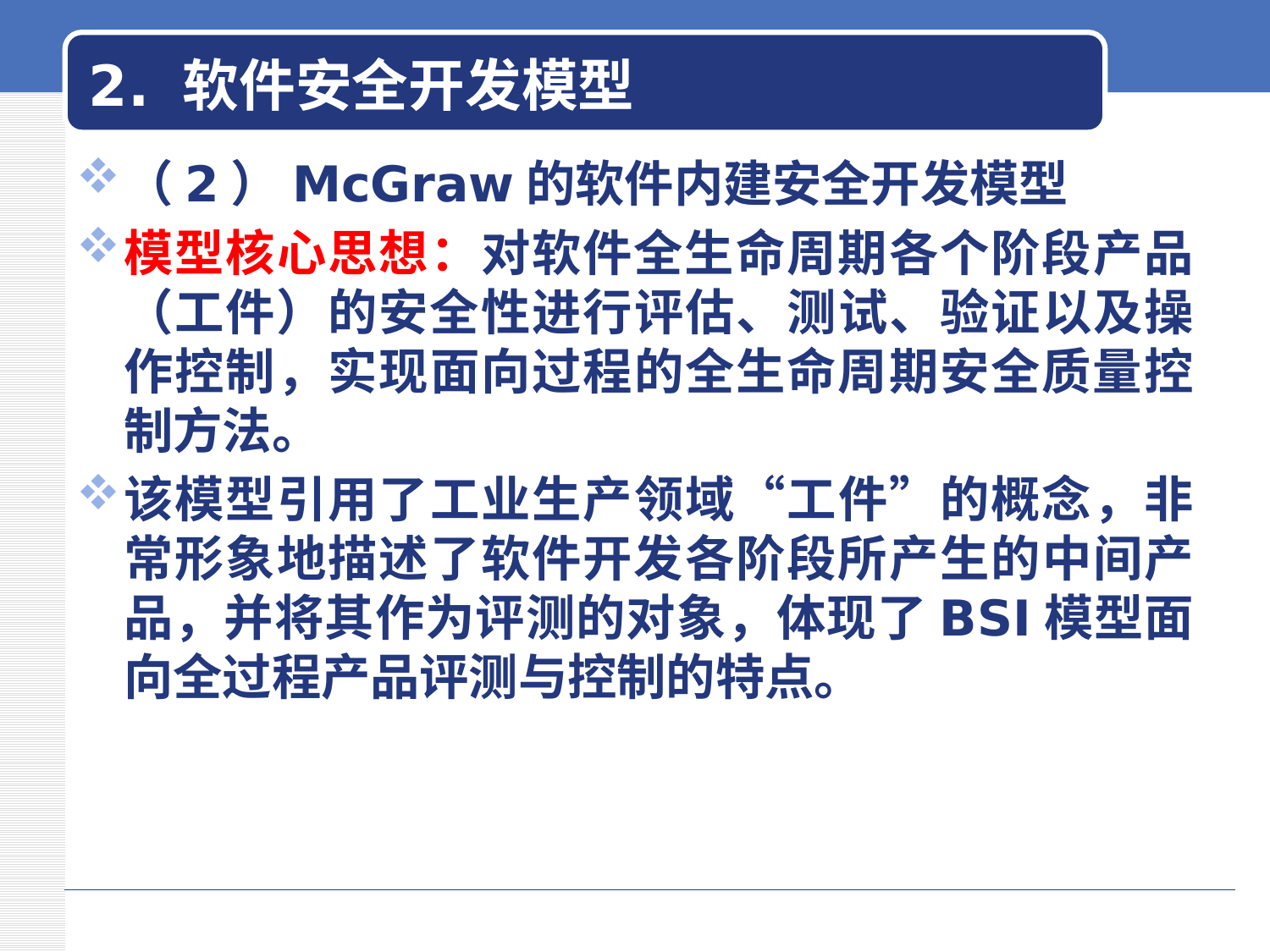

# 2. 软件安全开发模型
（2）McGraw的软件内建安全开发模型
模型核心思想：对软件全生命周期各个阶段产品（工件）的安全性进行评估、测试、验证以及操作控制，实现面向过程的全生命周期安全质量控制方法。
该模型引用了工业生产领域“工件”的概念，非常形象地描述了软件开发各阶段所产生的中间产品，并将其作为评测的对象，体现了BSI模型面向全过程产品评测与控制的特点。